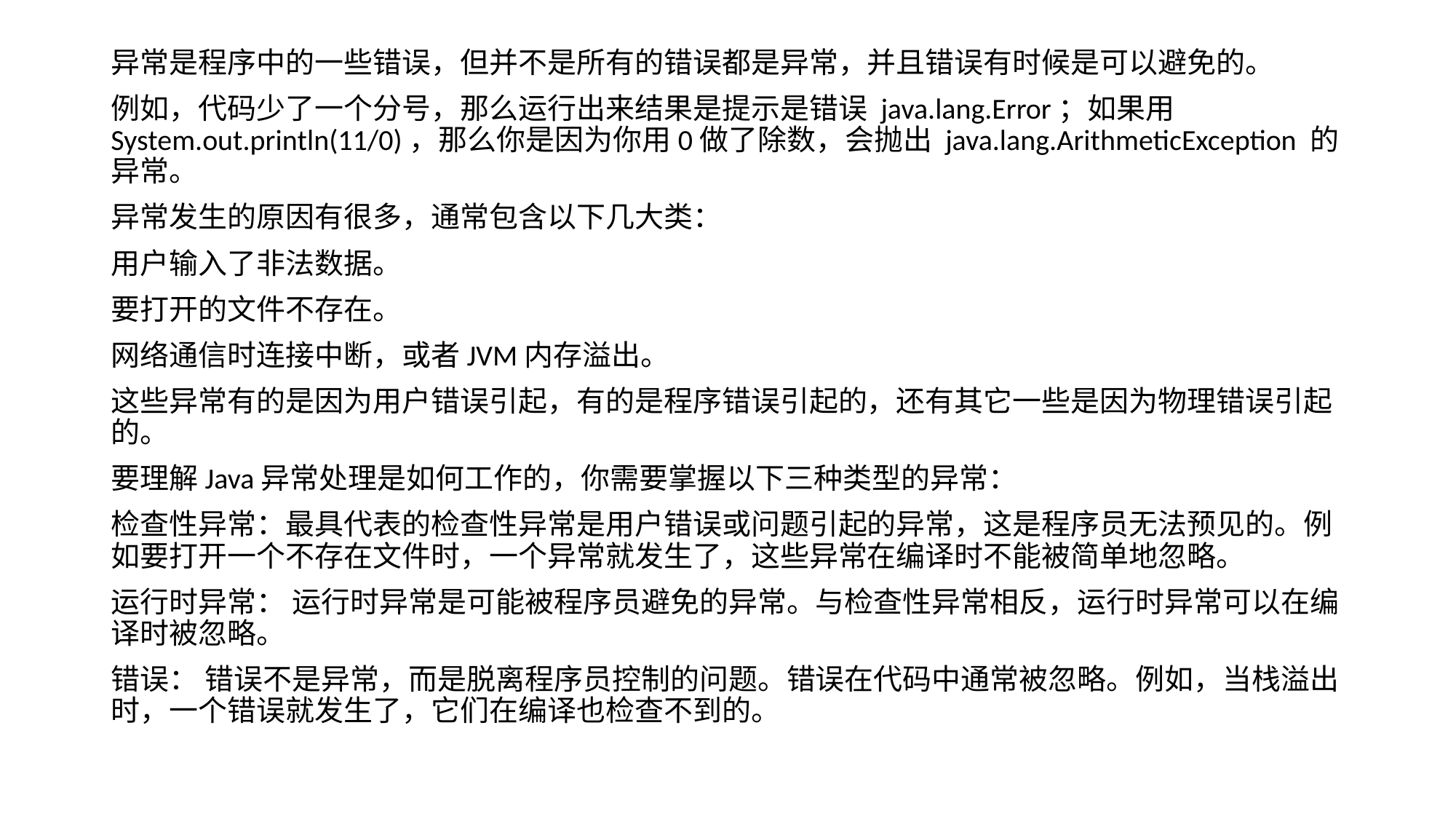

异常是程序中的一些错误，但并不是所有的错误都是异常，并且错误有时候是可以避免的。
例如，代码少了一个分号，那么运行出来结果是提示是错误 java.lang.Error；如果用System.out.println(11/0)，那么你是因为你用0做了除数，会抛出 java.lang.ArithmeticException 的异常。
异常发生的原因有很多，通常包含以下几大类：
用户输入了非法数据。
要打开的文件不存在。
网络通信时连接中断，或者JVM内存溢出。
这些异常有的是因为用户错误引起，有的是程序错误引起的，还有其它一些是因为物理错误引起的。
要理解Java异常处理是如何工作的，你需要掌握以下三种类型的异常：
检查性异常：最具代表的检查性异常是用户错误或问题引起的异常，这是程序员无法预见的。例如要打开一个不存在文件时，一个异常就发生了，这些异常在编译时不能被简单地忽略。
运行时异常： 运行时异常是可能被程序员避免的异常。与检查性异常相反，运行时异常可以在编译时被忽略。
错误： 错误不是异常，而是脱离程序员控制的问题。错误在代码中通常被忽略。例如，当栈溢出时，一个错误就发生了，它们在编译也检查不到的。